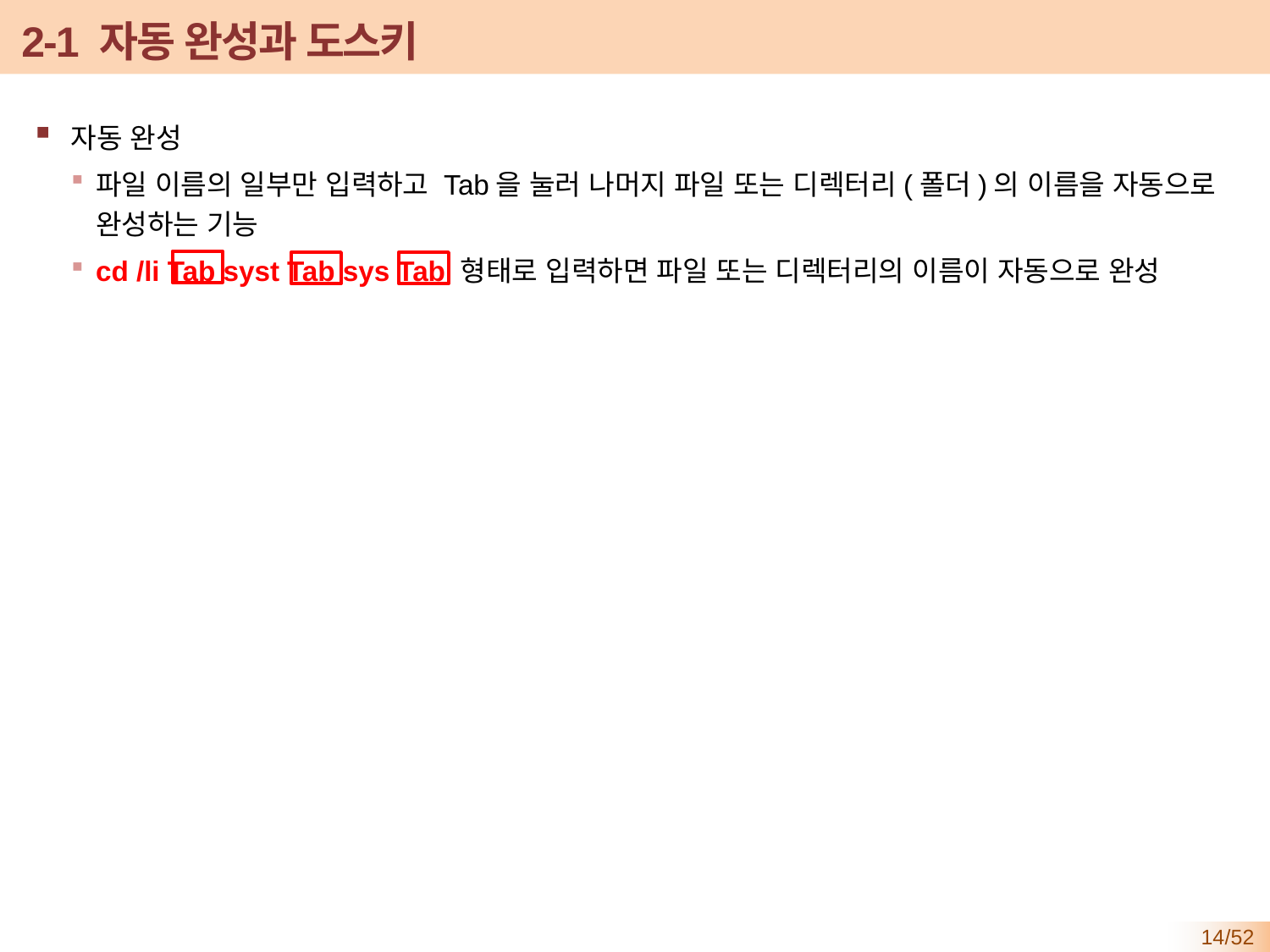

# 2-1 자동 완성과 도스키
자동 완성
파일 이름의 일부만 입력하고 Tab을 눌러 나머지 파일 또는 디렉터리(폴더)의 이름을 자동으로 완성하는 기능
cd /li Tab syst Tab sys Tab 형태로 입력하면 파일 또는 디렉터리의 이름이 자동으로 완성